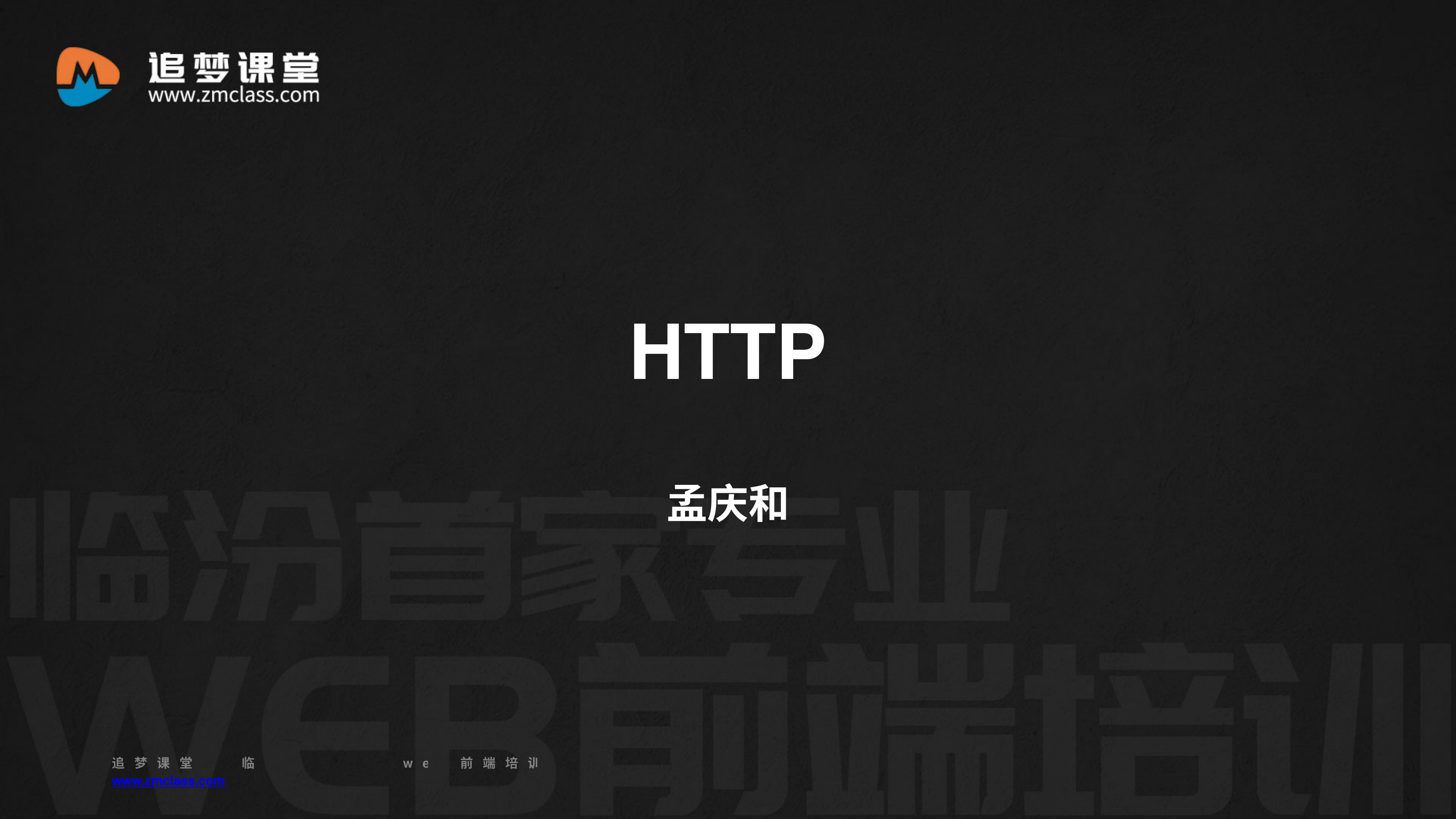

# HTTP
孟庆和
追梦课堂   临汾首家专业的web前端培训机构                                                          www.zmclass.com
1